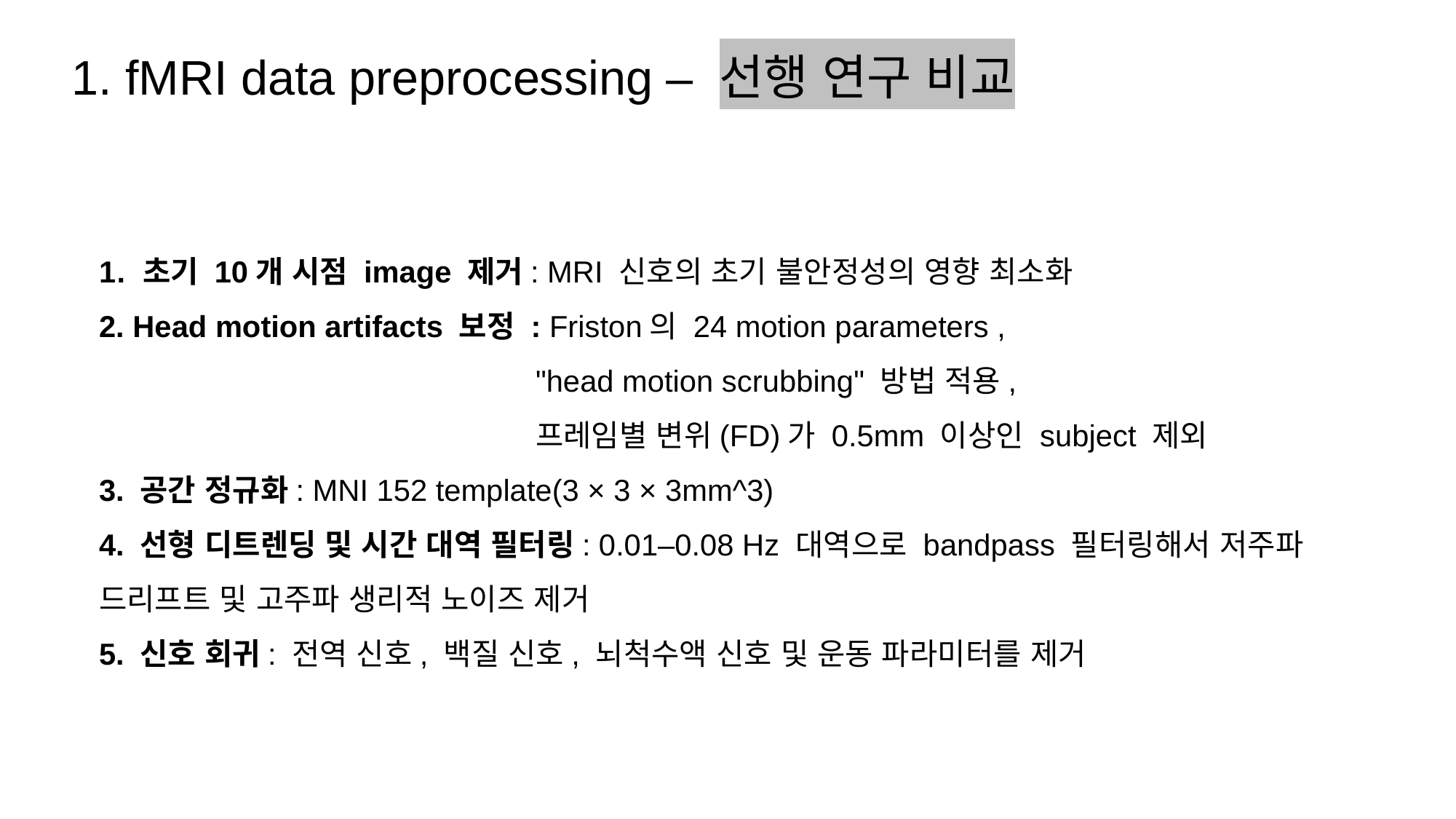

# 1. fMRI data preprocessing – 선행 연구 비교
 초기 10개 시점 image 제거: MRI 신호의 초기 불안정성의 영향 최소화
 Head motion artifacts 보정 : Friston의 24 motion parameters ,
				"head motion scrubbing" 방법 적용,
				프레임별 변위(FD)가 0.5mm 이상인 subject 제외
3. 공간 정규화: MNI 152 template(3 × 3 × 3mm^3)
4. 선형 디트렌딩 및 시간 대역 필터링: 0.01–0.08 Hz 대역으로 bandpass 필터링해서 저주파 드리프트 및 고주파 생리적 노이즈 제거
5. 신호 회귀: 전역 신호, 백질 신호, 뇌척수액 신호 및 운동 파라미터를 제거